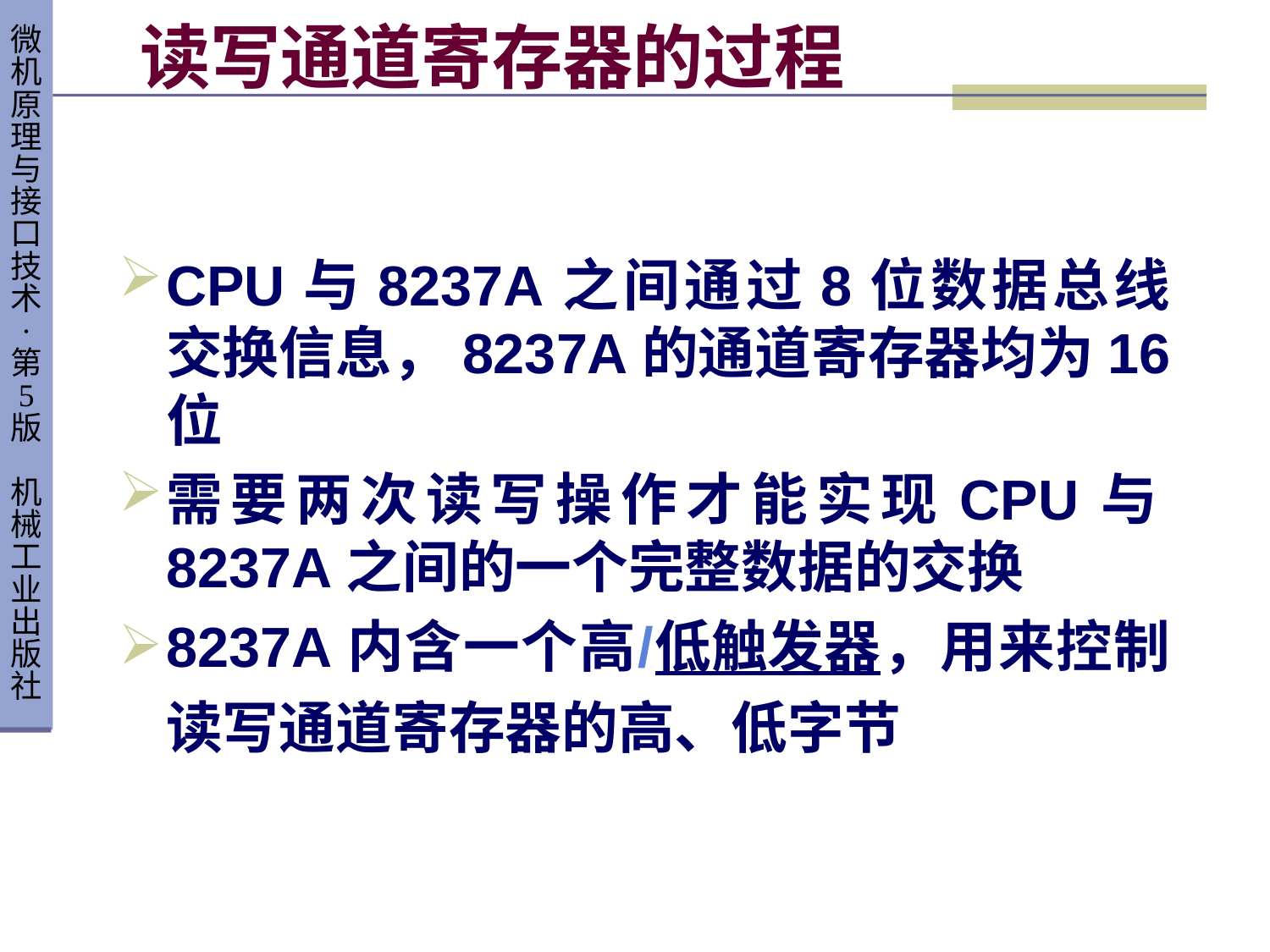

# 读写通道寄存器的过程
CPU与8237A之间通过8位数据总线交换信息，8237A的通道寄存器均为16位
需要两次读写操作才能实现CPU与8237A之间的一个完整数据的交换
8237A内含一个高/低触发器，用来控制读写通道寄存器的高、低字节